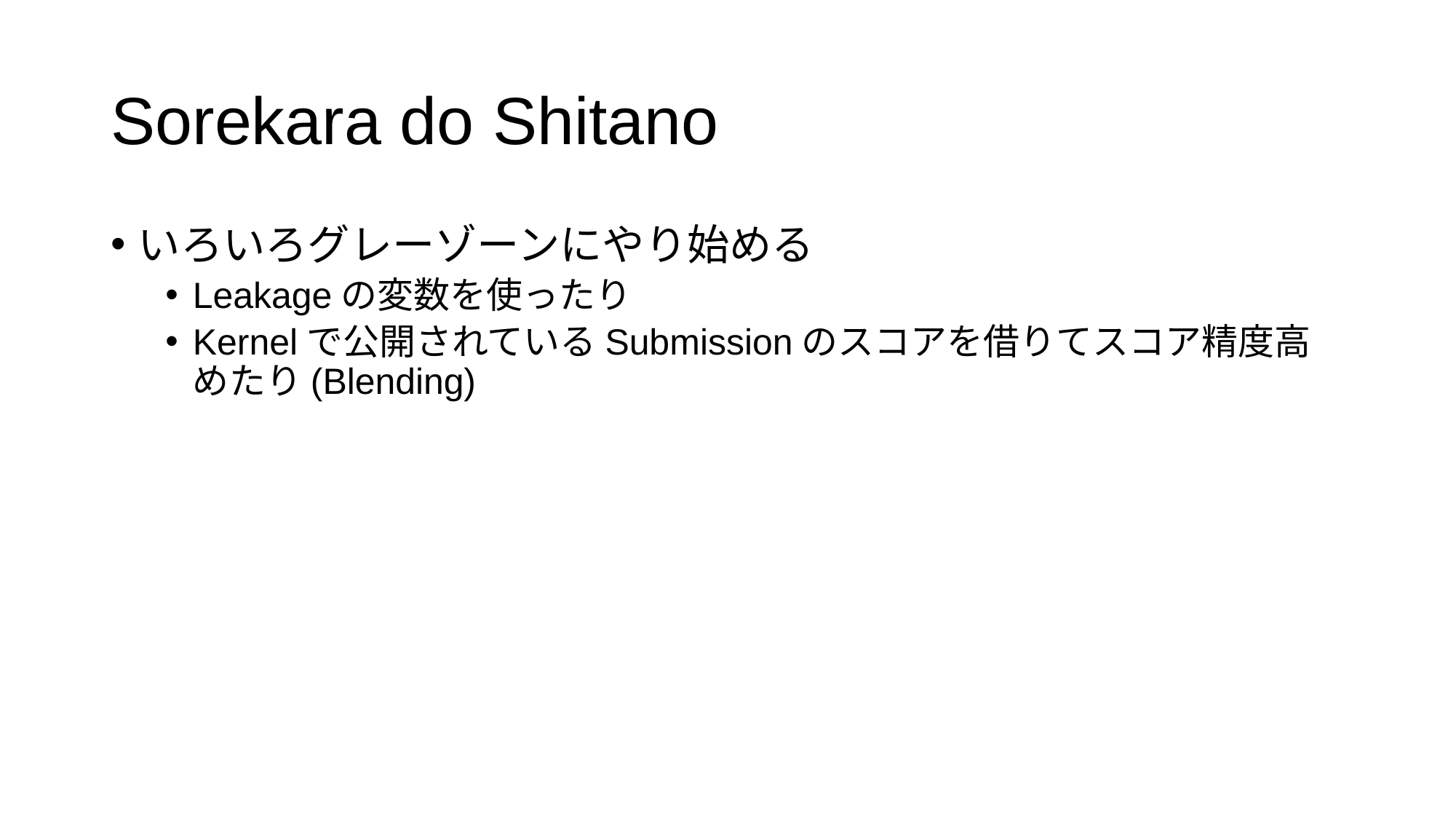

# Sorekara do Shitano
いろいろグレーゾーンにやり始める
Leakageの変数を使ったり
Kernelで公開されているSubmissionのスコアを借りてスコア精度高めたり(Blending)